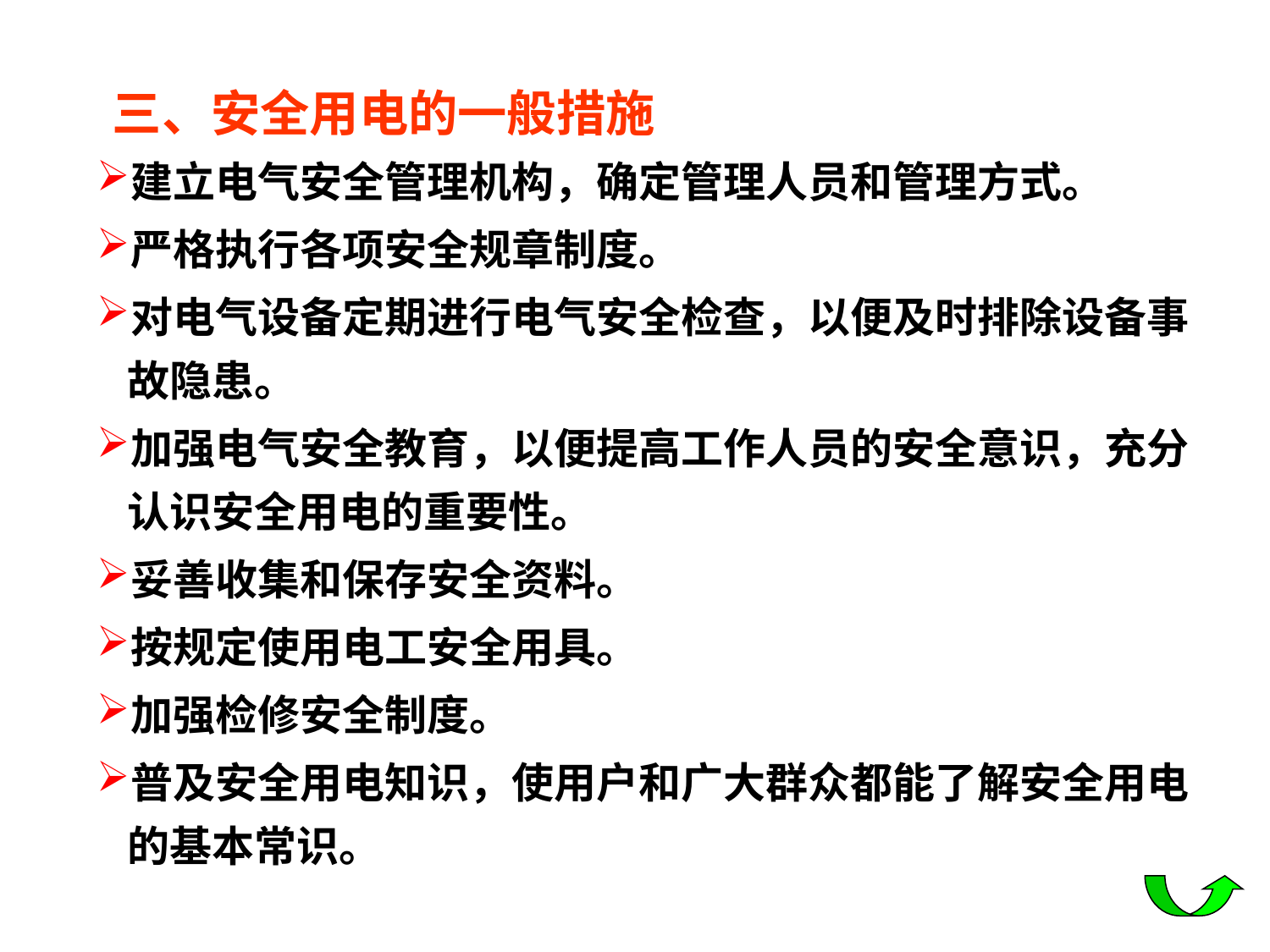

三、安全用电的一般措施
建立电气安全管理机构，确定管理人员和管理方式。
严格执行各项安全规章制度。
对电气设备定期进行电气安全检查，以便及时排除设备事故隐患。
加强电气安全教育，以便提高工作人员的安全意识，充分认识安全用电的重要性。
妥善收集和保存安全资料。
按规定使用电工安全用具。
加强检修安全制度。
普及安全用电知识，使用户和广大群众都能了解安全用电的基本常识。